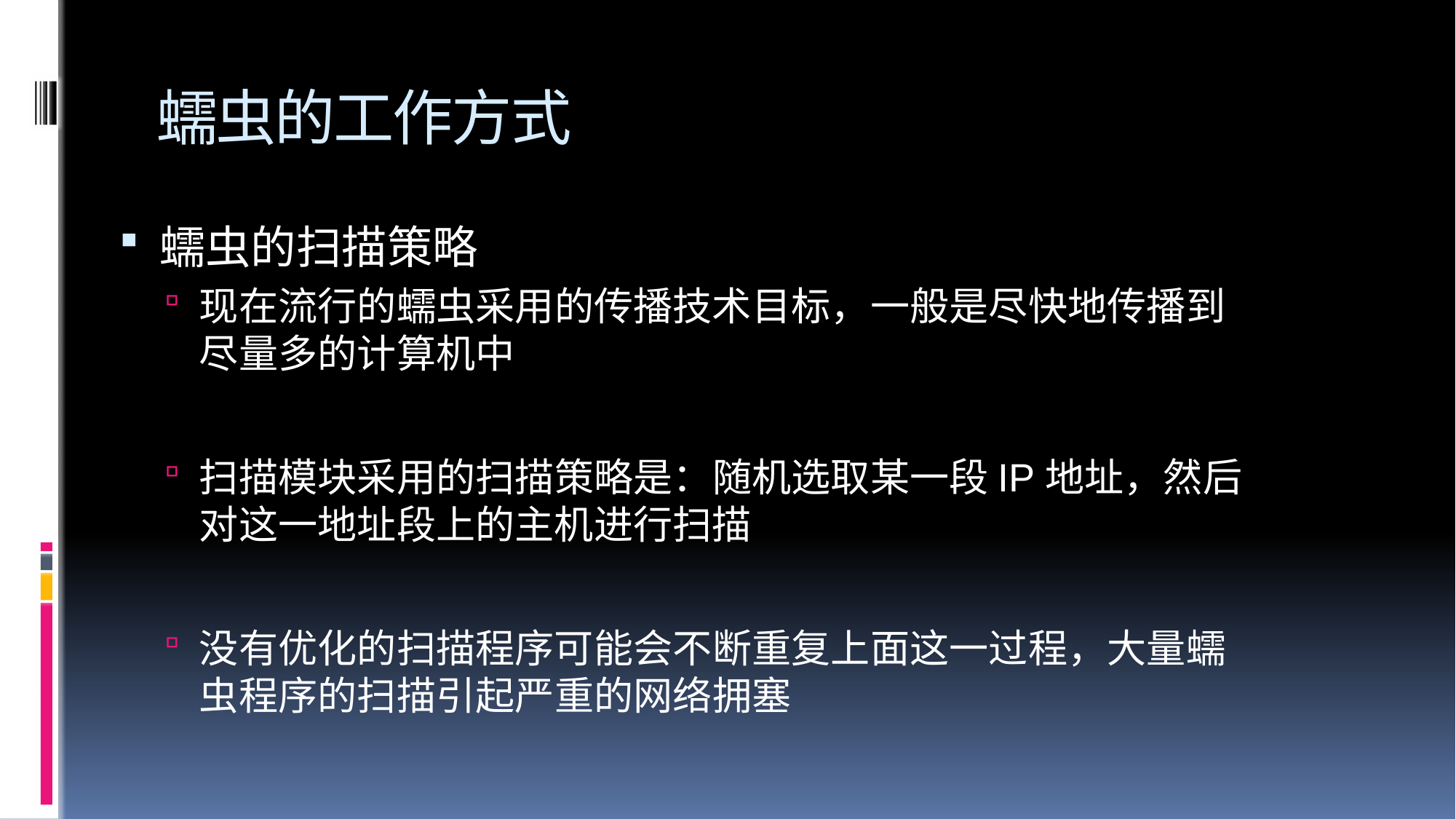

# 蠕虫的工作方式
蠕虫的扫描策略
现在流行的蠕虫采用的传播技术目标，一般是尽快地传播到尽量多的计算机中

扫描模块采用的扫描策略是：随机选取某一段IP地址，然后对这一地址段上的主机进行扫描

没有优化的扫描程序可能会不断重复上面这一过程，大量蠕虫程序的扫描引起严重的网络拥塞